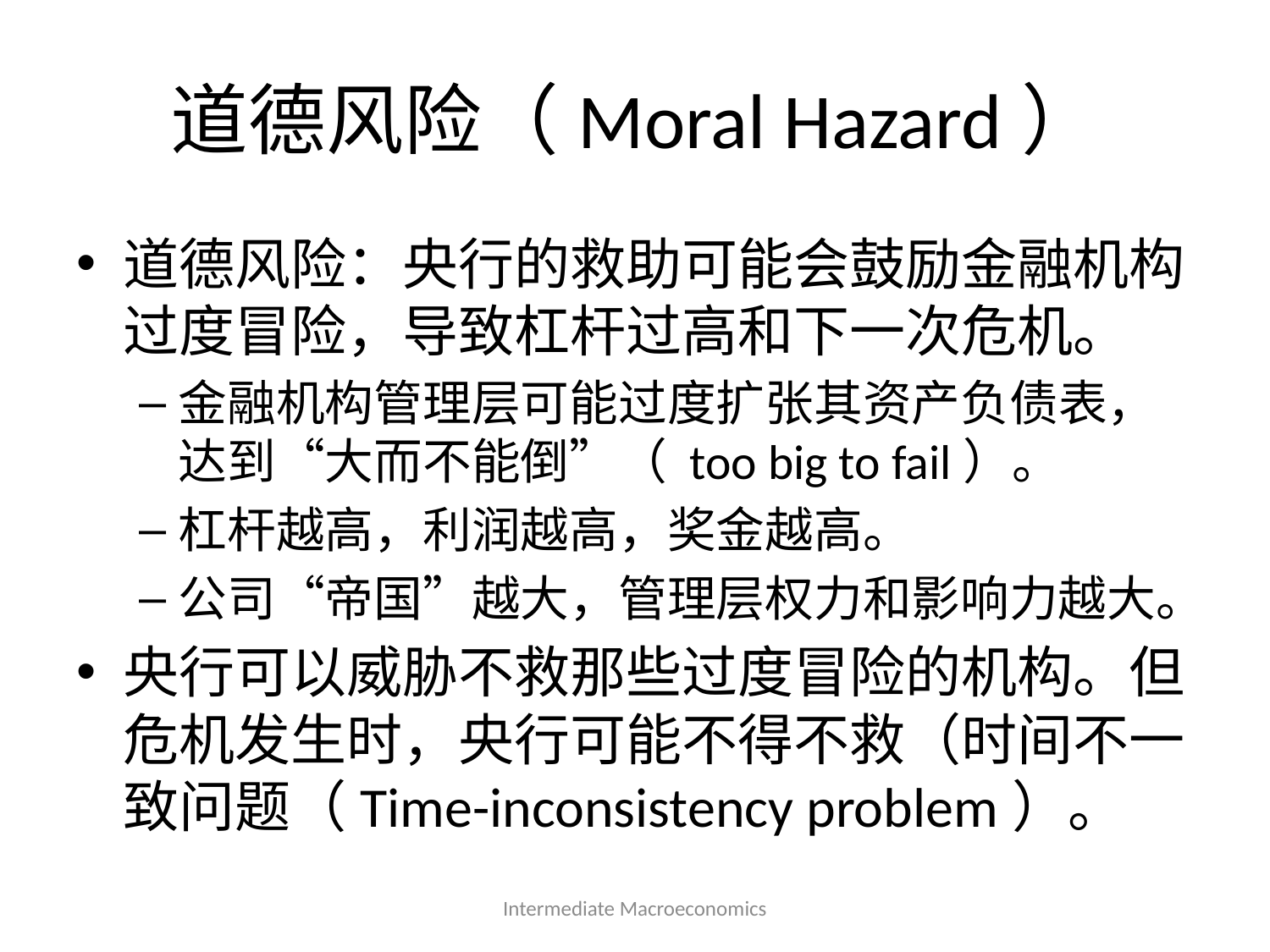

# 道德风险（Moral Hazard）
道德风险：央行的救助可能会鼓励金融机构过度冒险，导致杠杆过高和下一次危机。
金融机构管理层可能过度扩张其资产负债表，达到“大而不能倒”（ too big to fail）。
杠杆越高，利润越高，奖金越高。
公司“帝国”越大，管理层权力和影响力越大。
央行可以威胁不救那些过度冒险的机构。但危机发生时，央行可能不得不救（时间不一致问题（Time-inconsistency problem）。
Intermediate Macroeconomics